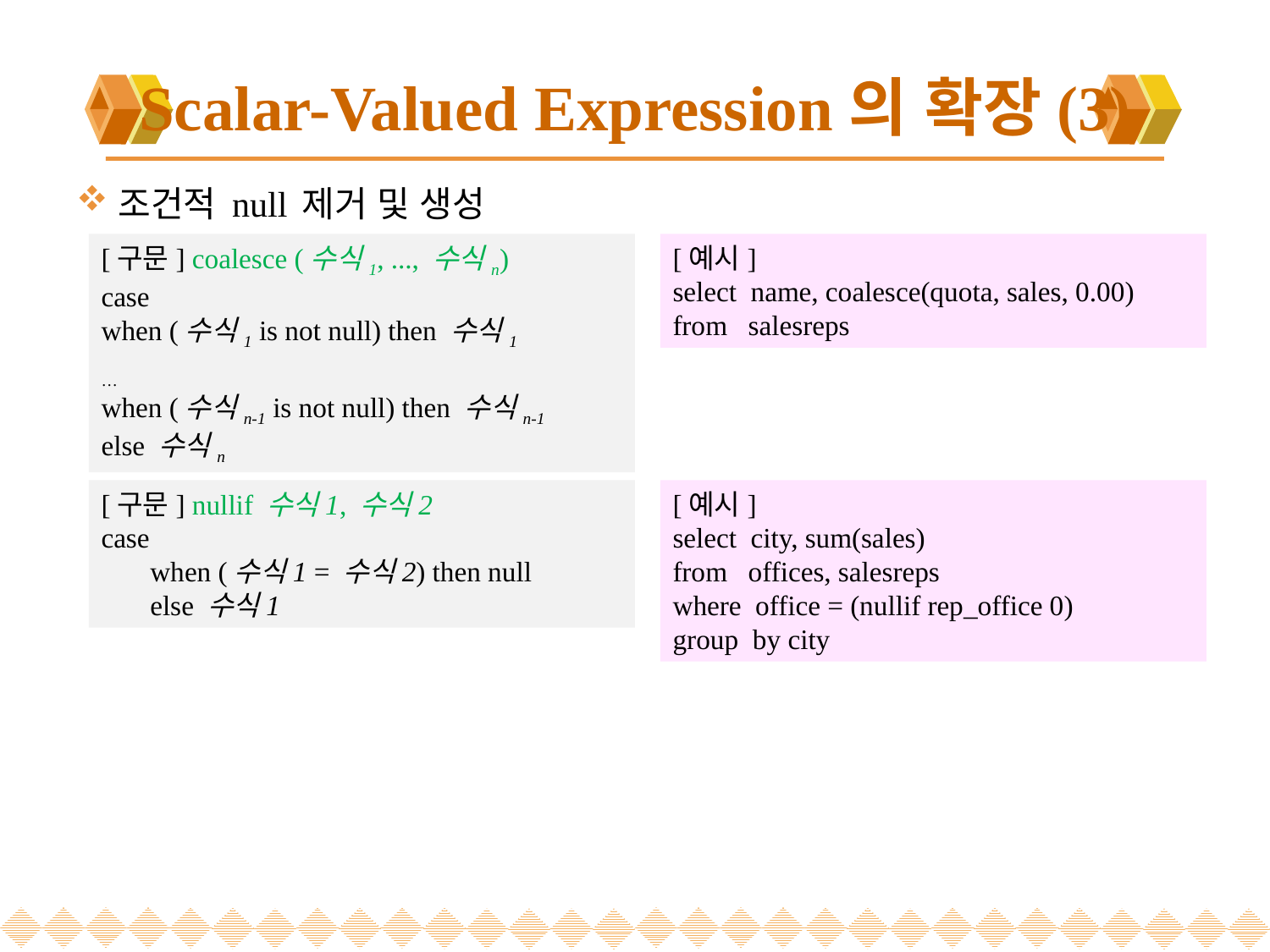

# Scalar-Valued Expression의 확장(3)
조건적 null 제거 및 생성
[구문] coalesce (수식1, ..., 수식n)
case
when (수식1 is not null) then 수식1
…
when (수식n-1 is not null) then 수식n-1
else 수식n
[예시]
select  name, coalesce(quota, sales, 0.00)
from   salesreps
[구문] nullif 수식1, 수식2
case
       when (수식1 = 수식2) then null
       else 수식1
[예시]
select  city, sum(sales)
from   offices, salesreps
where  office = (nullif rep_office 0)
group  by city